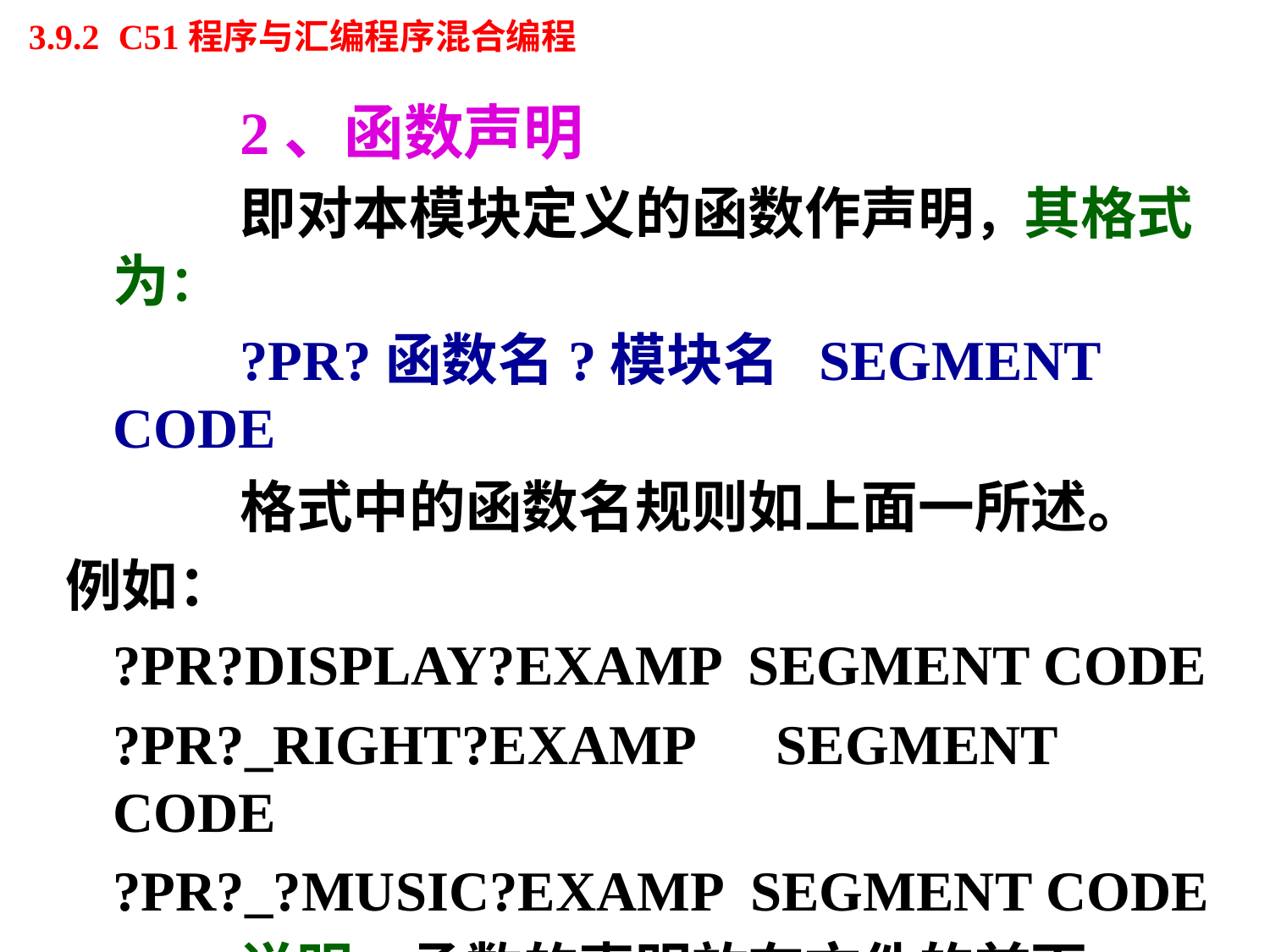

# 3.9.2  C51程序与汇编程序混合编程
		2、函数声明
		即对本模块定义的函数作声明，其格式为：
		?PR?函数名?模块名  SEGMENT  CODE
		格式中的函数名规则如上面一所述。
例如：
	?PR?DISPLAY?EXAMP  SEGMENT CODE
	?PR?_RIGHT?EXAMP	  SEGMENT  CODE
	?PR?_?MUSIC?EXAMP  SEGMENT CODE
		说明：函数的声明放在文件的前面，一般在模块定义之后，并且紧接着模块定义。